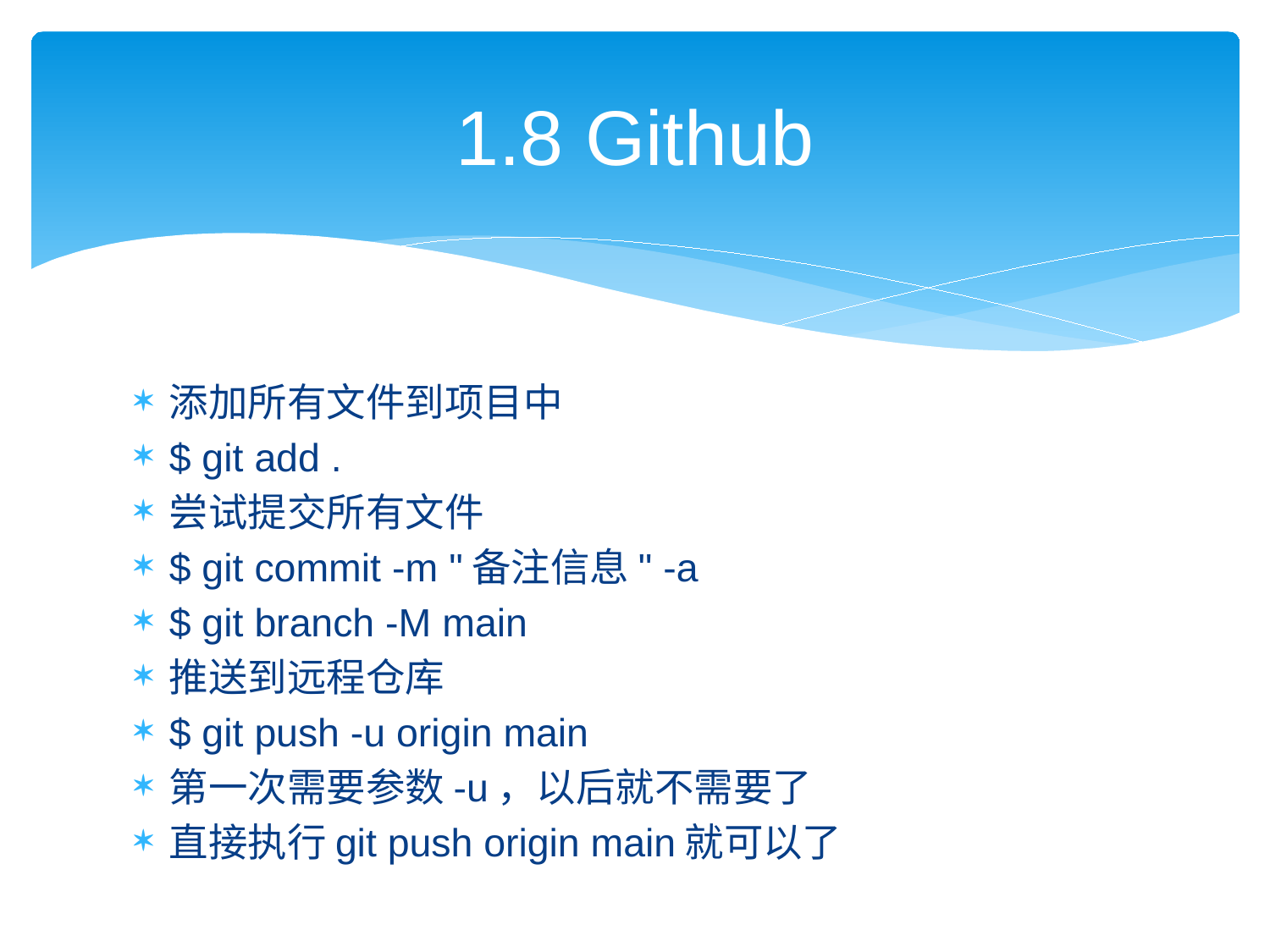

# 1.8 Github
添加所有文件到项目中
$ git add .
尝试提交所有文件
$ git commit -m "备注信息" -a
$ git branch -M main
推送到远程仓库
$ git push -u origin main
第一次需要参数-u，以后就不需要了
直接执行git push origin main就可以了